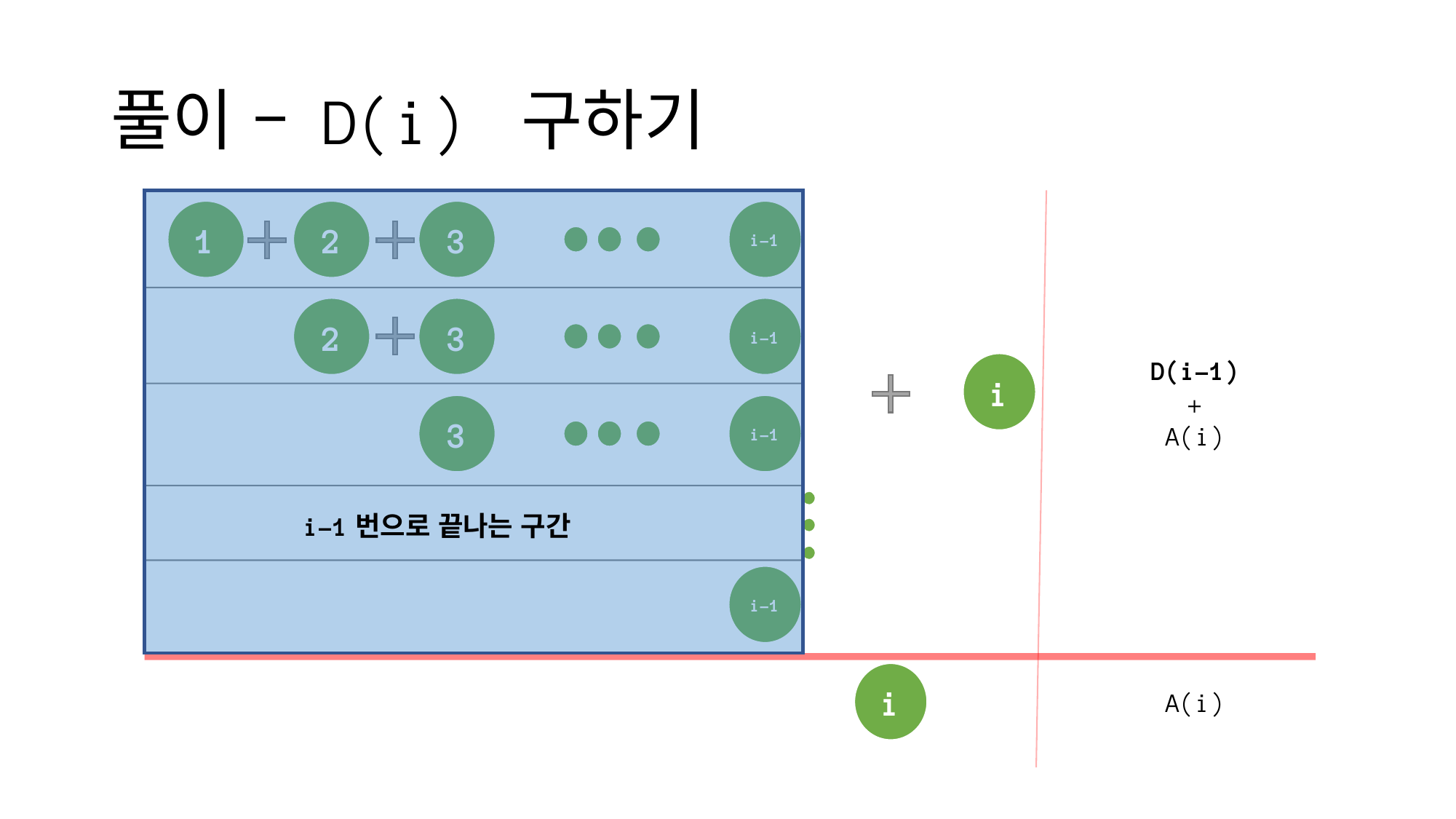

# 풀이 – D(i) 구하기

1
2
3
i-1

2
3
i-1

D(i-1)
+
A(i)
i

3
i-1

i-1번으로 끝나는 구간

i-1
i
A(i)